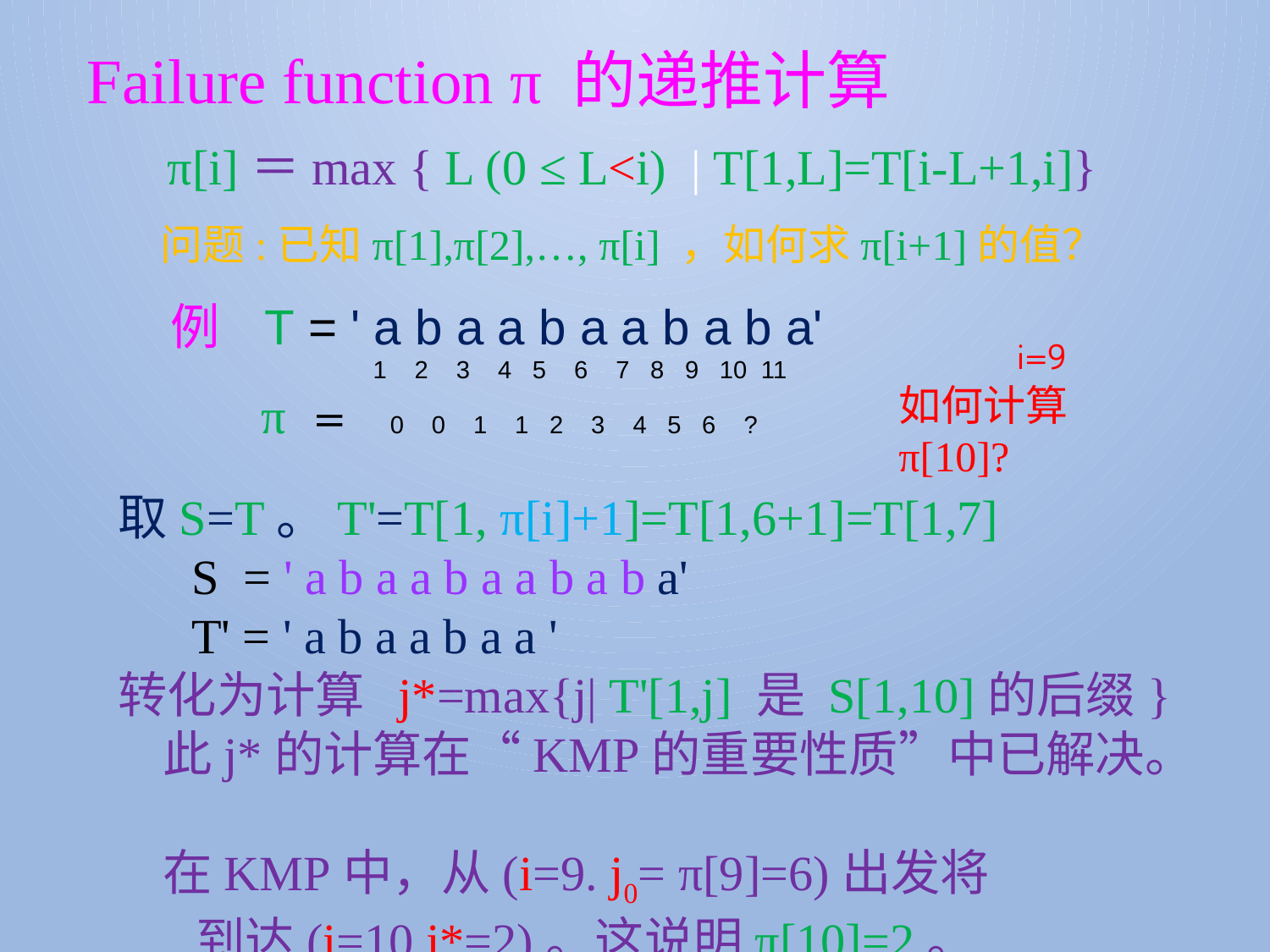

# Failure function π 的递推计算
π[i]＝max { L (0 ≤ L<i)  | T[1,L]=T[i-L+1,i]}
问题:已知π[1],π[2],…, π[i] ，如何求π[i+1]的值？
例   T = ' a b a a b a a b a b a'
                             1    2    3    4   5    6    7   8   9   10  11
             π  =   0    0    1    1   2    3    4   5   6    ?
i=9
如何计算π[10]?
取S=T。T'=T[1, π[i]+1]=T[1,6+1]=T[1,7]
      S  = ' a b a a b a a b a b a'
      T' = ' a b a a b a a '
转化为计算  j*=max{j| T'[1,j] 是 S[1,10]的后缀}
   此j*的计算在“KMP的重要性质”中已解决。
   在KMP中，从(i=9. j0= π[9]=6)出发将
      到达(i=10,j*=2)。这说明π[10]=2。